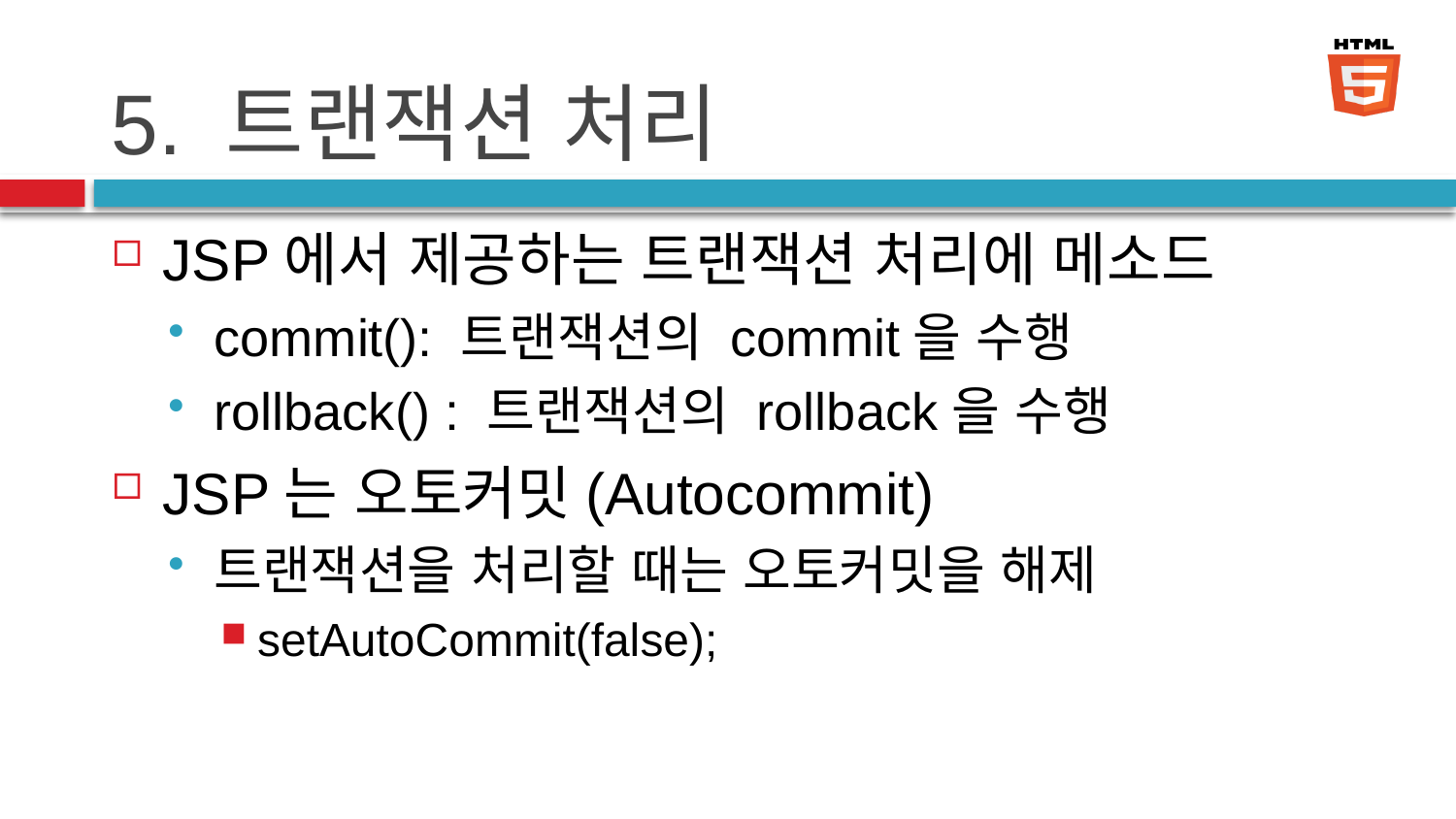

# 5. 트랜잭션 처리
JSP에서 제공하는 트랜잭션 처리에 메소드
commit(): 트랜잭션의 commit을 수행
rollback() : 트랜잭션의 rollback을 수행
JSP는 오토커밋(Autocommit)
트랜잭션을 처리할 때는 오토커밋을 해제
setAutoCommit(false);